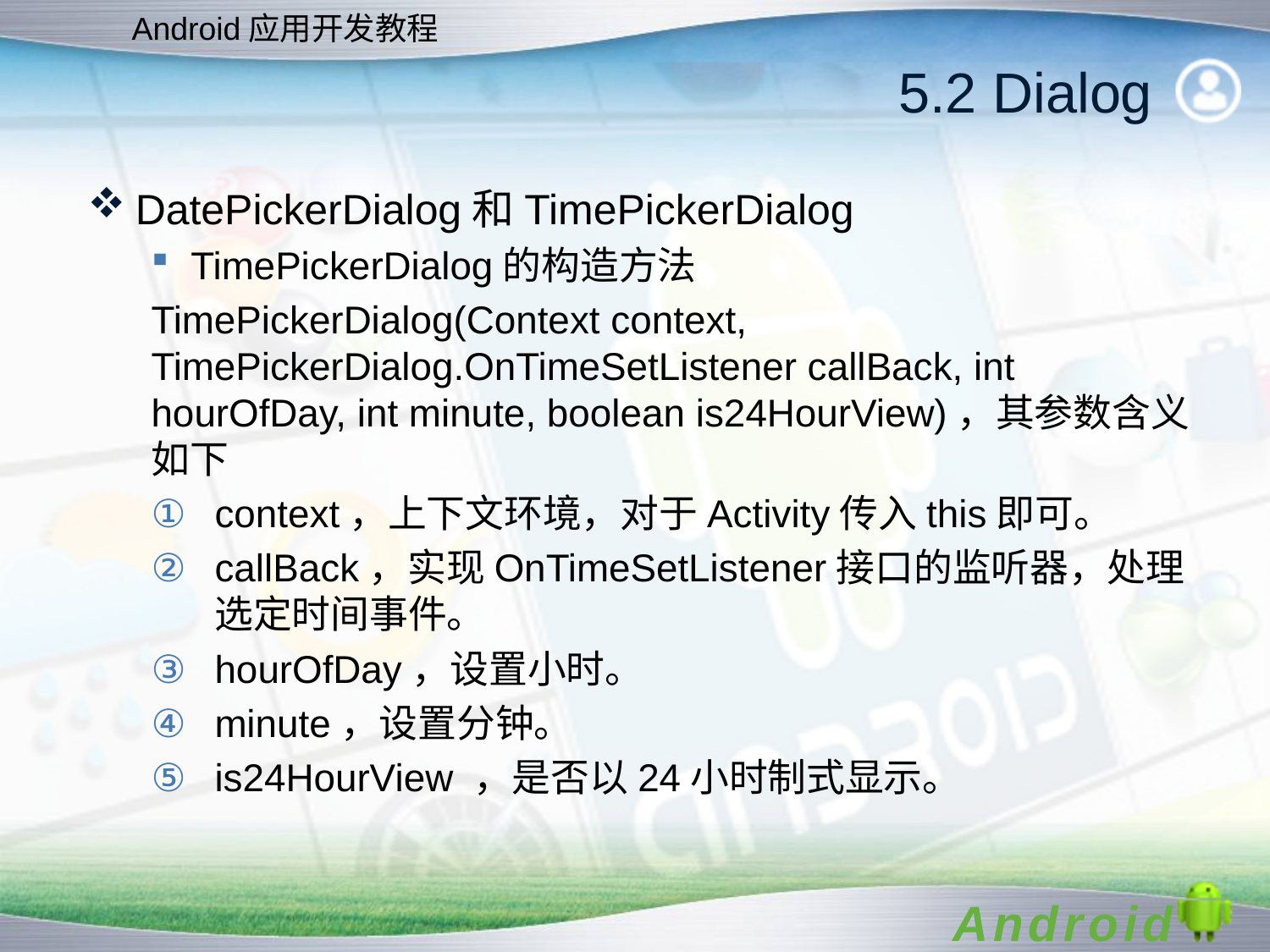

# 5.2 Dialog
DatePickerDialog和TimePickerDialog
TimePickerDialog的构造方法
TimePickerDialog(Context context, TimePickerDialog.OnTimeSetListener callBack, int hourOfDay, int minute, boolean is24HourView)，其参数含义如下
context，上下文环境，对于Activity传入this即可。
callBack，实现OnTimeSetListener接口的监听器，处理选定时间事件。
hourOfDay，设置小时。
minute，设置分钟。
is24HourView ，是否以24小时制式显示。